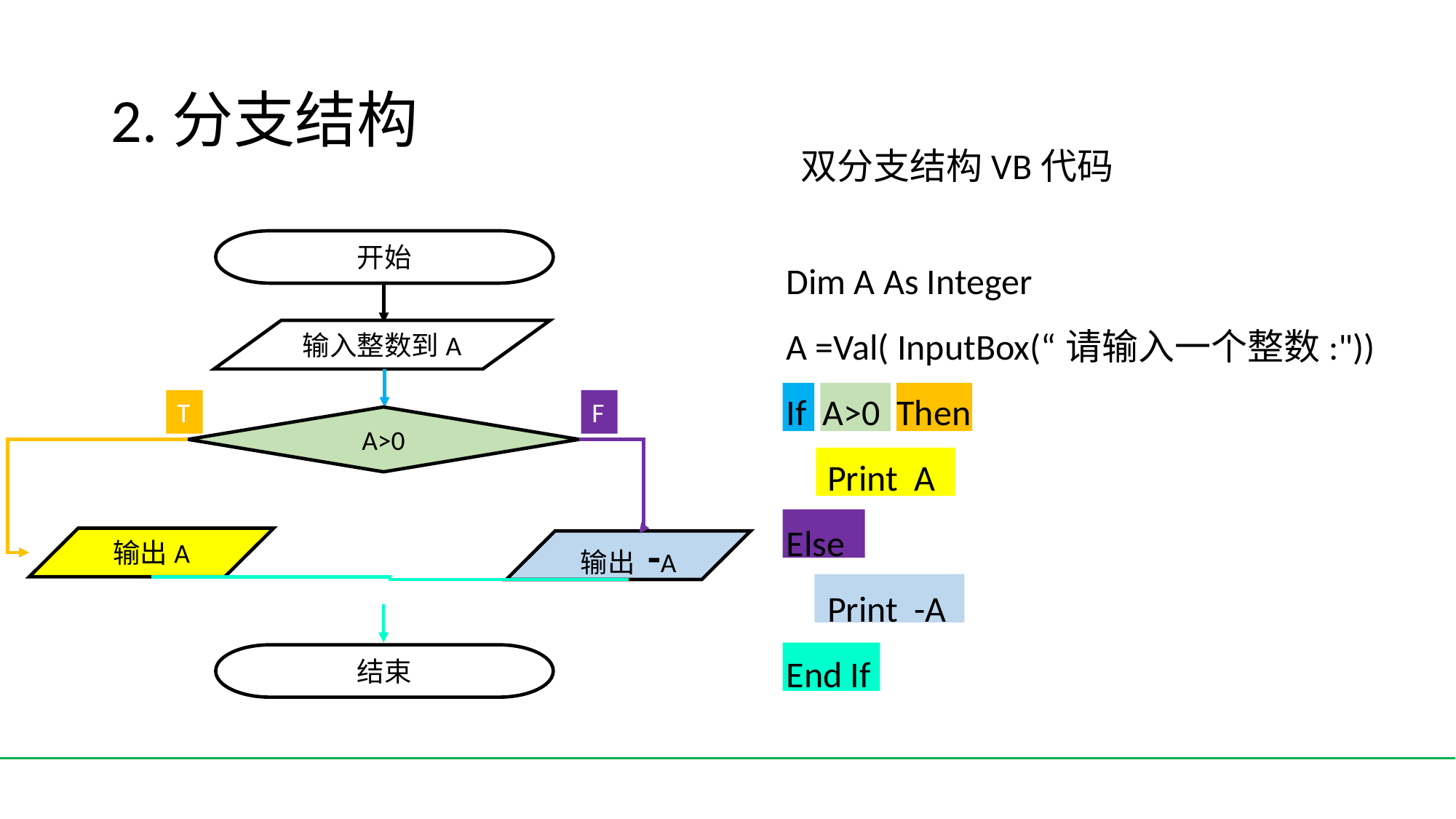

# 2.分支结构
双分支结构VB代码
开始
输入整数到A
T
F
A>0
输出A
输出 -A
结束
Dim A As Integer
A =Val( InputBox(“请输入一个整数:"))
If  A>0  Then
     Print  A
Else
     Print  -A
End If